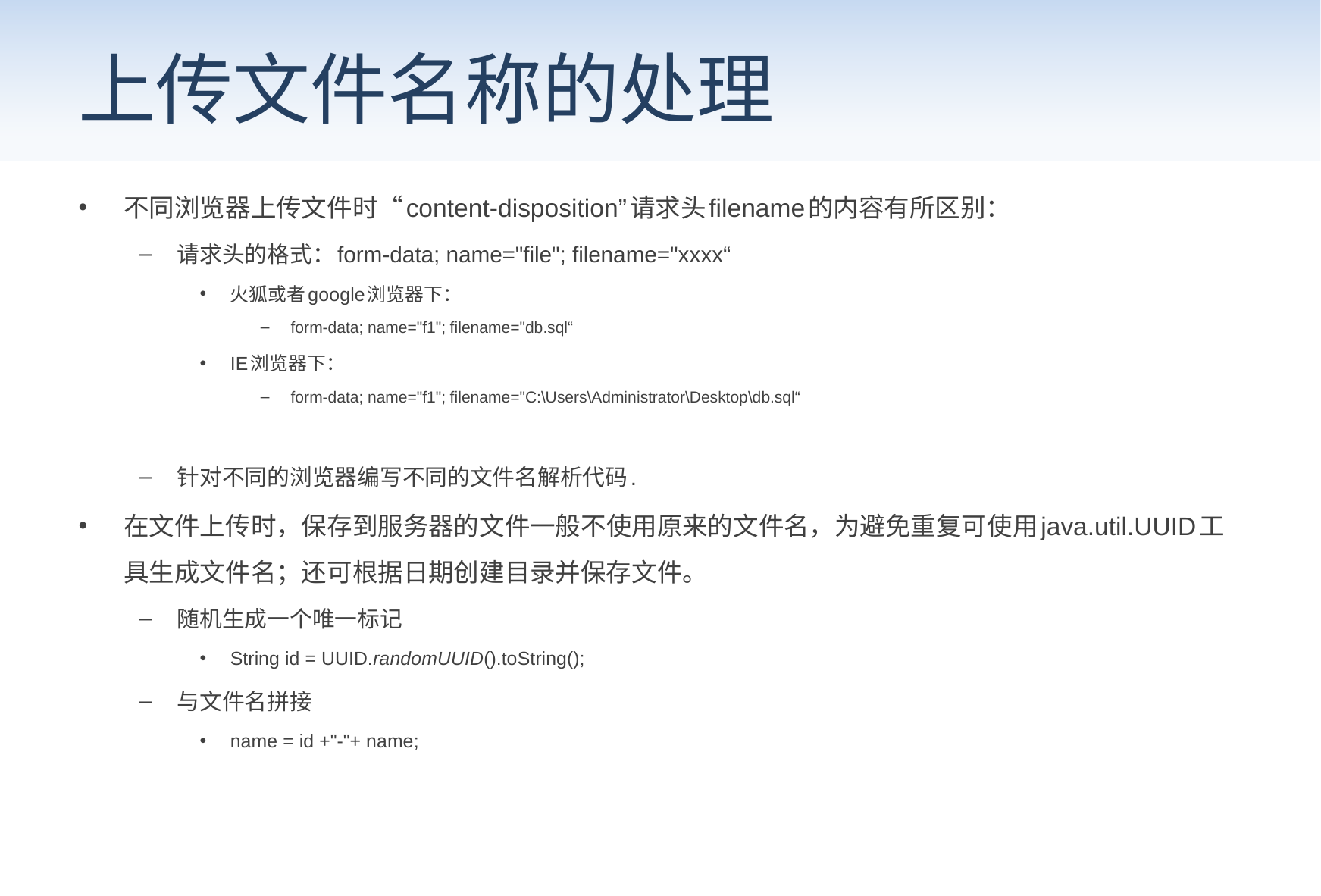

# 上传文件名称的处理
不同浏览器上传文件时“content-disposition”请求头filename的内容有所区别：
请求头的格式：form-data; name="file"; filename="xxxx“
火狐或者google浏览器下：
form-data; name="f1"; filename="db.sql“
IE浏览器下：
form-data; name="f1"; filename="C:\Users\Administrator\Desktop\db.sql“

针对不同的浏览器编写不同的文件名解析代码.
在文件上传时，保存到服务器的文件一般不使用原来的文件名，为避免重复可使用java.util.UUID工具生成文件名；还可根据日期创建目录并保存文件。
随机生成一个唯一标记
String id = UUID.randomUUID().toString();
与文件名拼接
name = id +"-"+ name;